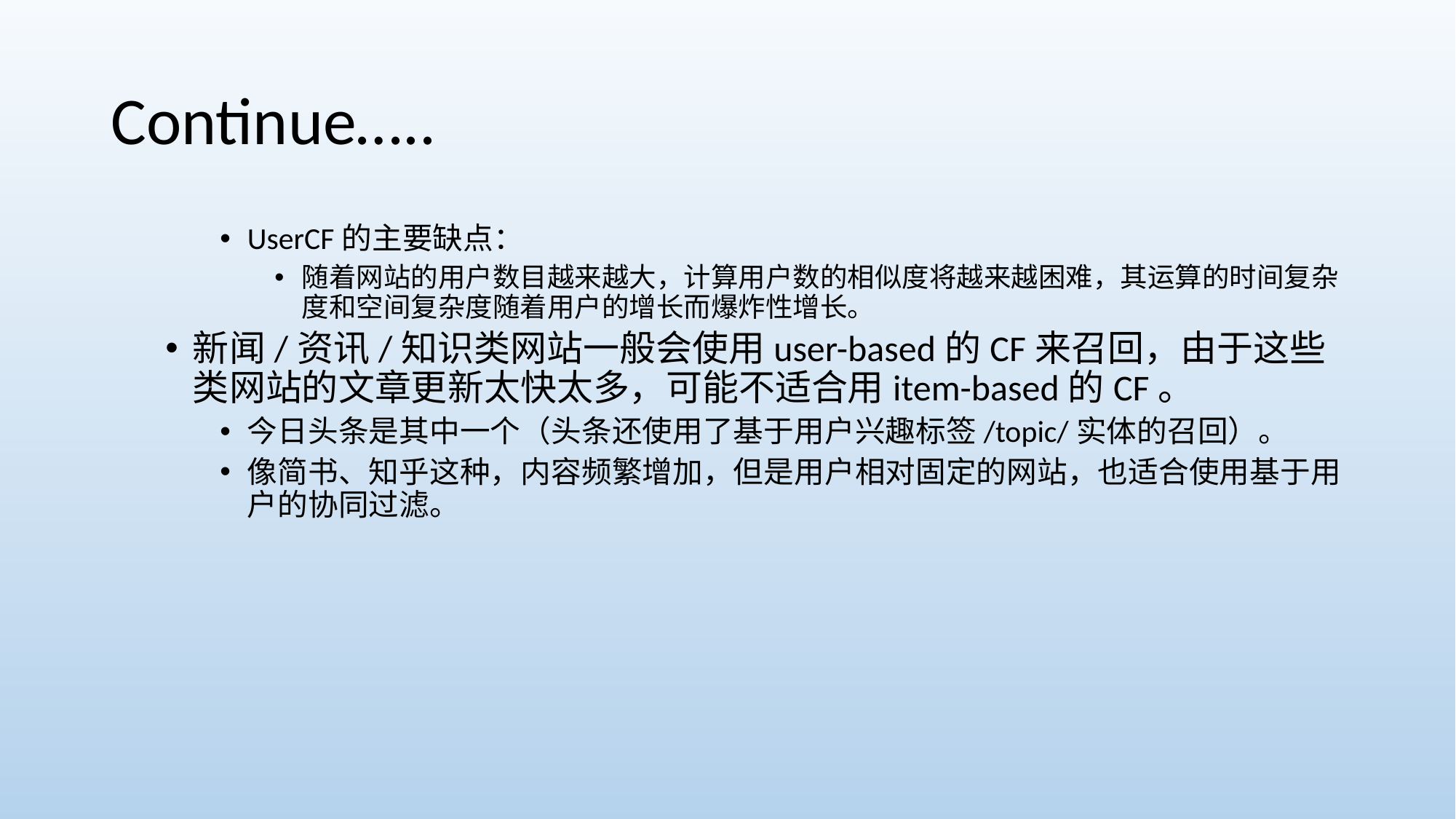

# Continue…..
UserCF的主要缺点：
随着网站的用户数目越来越大，计算用户数的相似度将越来越困难，其运算的时间复杂度和空间复杂度随着用户的增长而爆炸性增长。
新闻/资讯/知识类网站一般会使用user-based的CF来召回，由于这些类网站的文章更新太快太多，可能不适合用item-based的CF。
今日头条是其中一个（头条还使用了基于用户兴趣标签/topic/实体的召回）。
像简书、知乎这种，内容频繁增加，但是用户相对固定的网站，也适合使用基于用户的协同过滤。